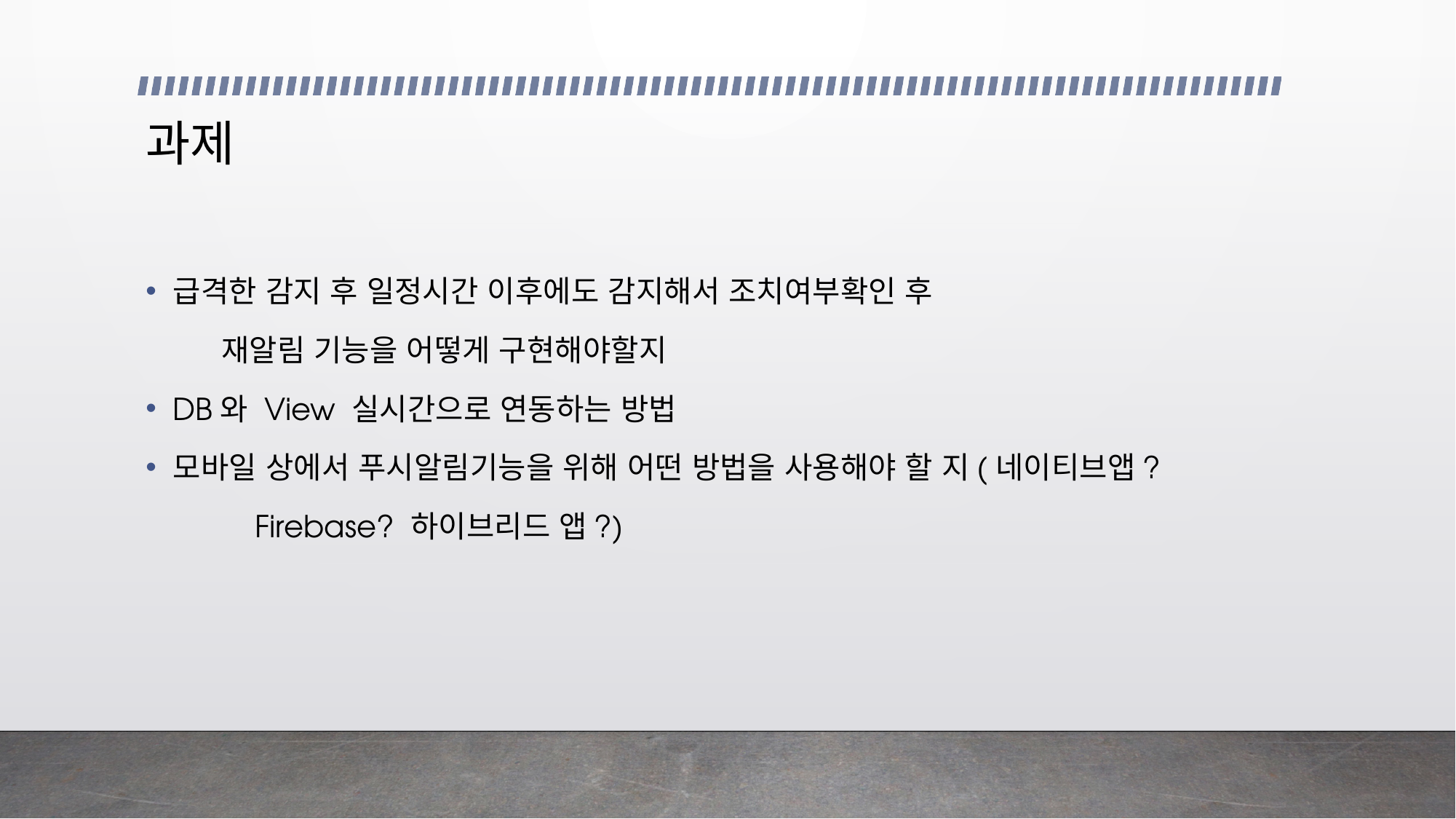

# 과제
급격한 감지 후 일정시간 이후에도 감지해서 조치여부확인 후
        재알림 기능을 어떻게 구현해야할지
DB와 View 실시간으로 연동하는 방법
모바일 상에서 푸시알림기능을 위해 어떤 방법을 사용해야 할 지(네이티브앱?
	Firebase? 하이브리드 앱?)